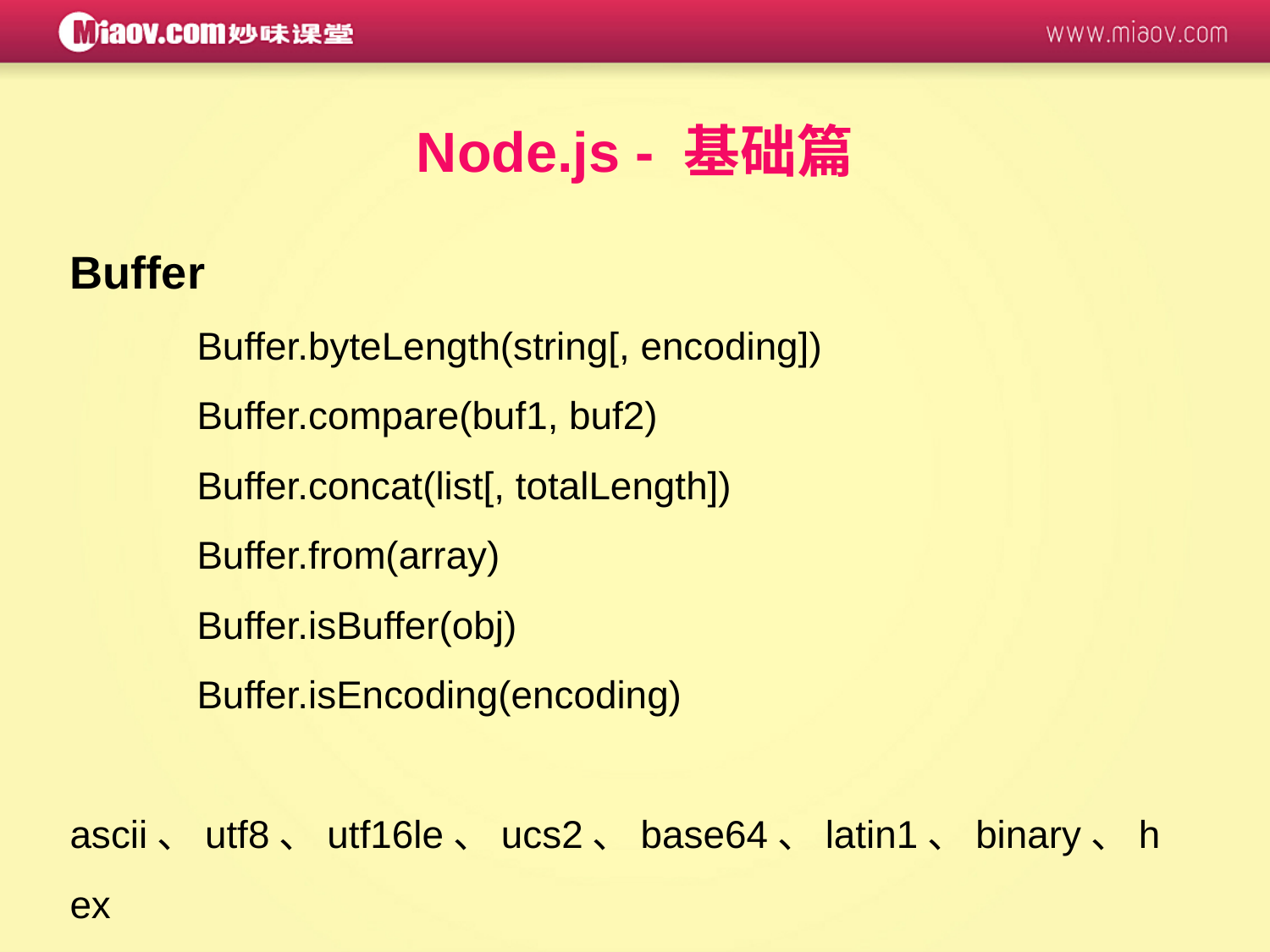

Node.js - 基础篇
Buffer
	Buffer.byteLength(string[, encoding])
	Buffer.compare(buf1, buf2)
	Buffer.concat(list[, totalLength])
	Buffer.from(array)
	Buffer.isBuffer(obj)
	Buffer.isEncoding(encoding)
		ascii、utf8、utf16le、ucs2、base64、latin1、binary、hex